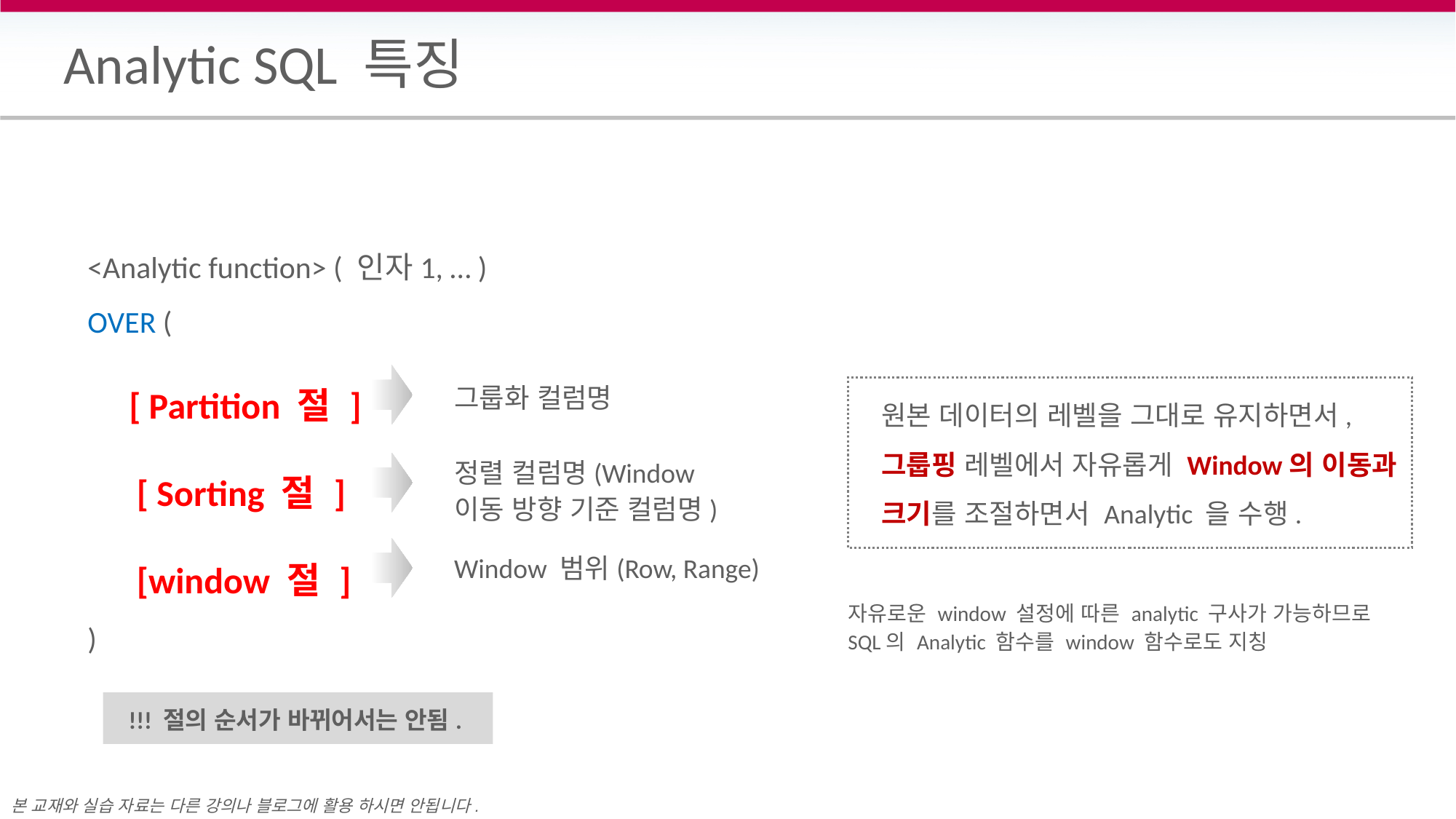

# Analytic SQL 특징
<Analytic function> ( 인자1, … )
OVER (
      [ Partition 절 ]
      [ Sorting 절 ]
      [window 절 ]
)

그룹화 컬럼명

원본 데이터의 레벨을 그대로 유지하면서, 그룹핑 레벨에서 자유롭게 Window의 이동과 크기를 조절하면서 Analytic 을 수행.

정렬 컬럼명(Window 이동 방향 기준 컬럼명)

Window 범위(Row, Range)
자유로운 window 설정에 따른 analytic 구사가 가능하므로
SQL의 Analytic 함수를 window 함수로도 지칭
!!! 절의 순서가 바뀌어서는 안됨.